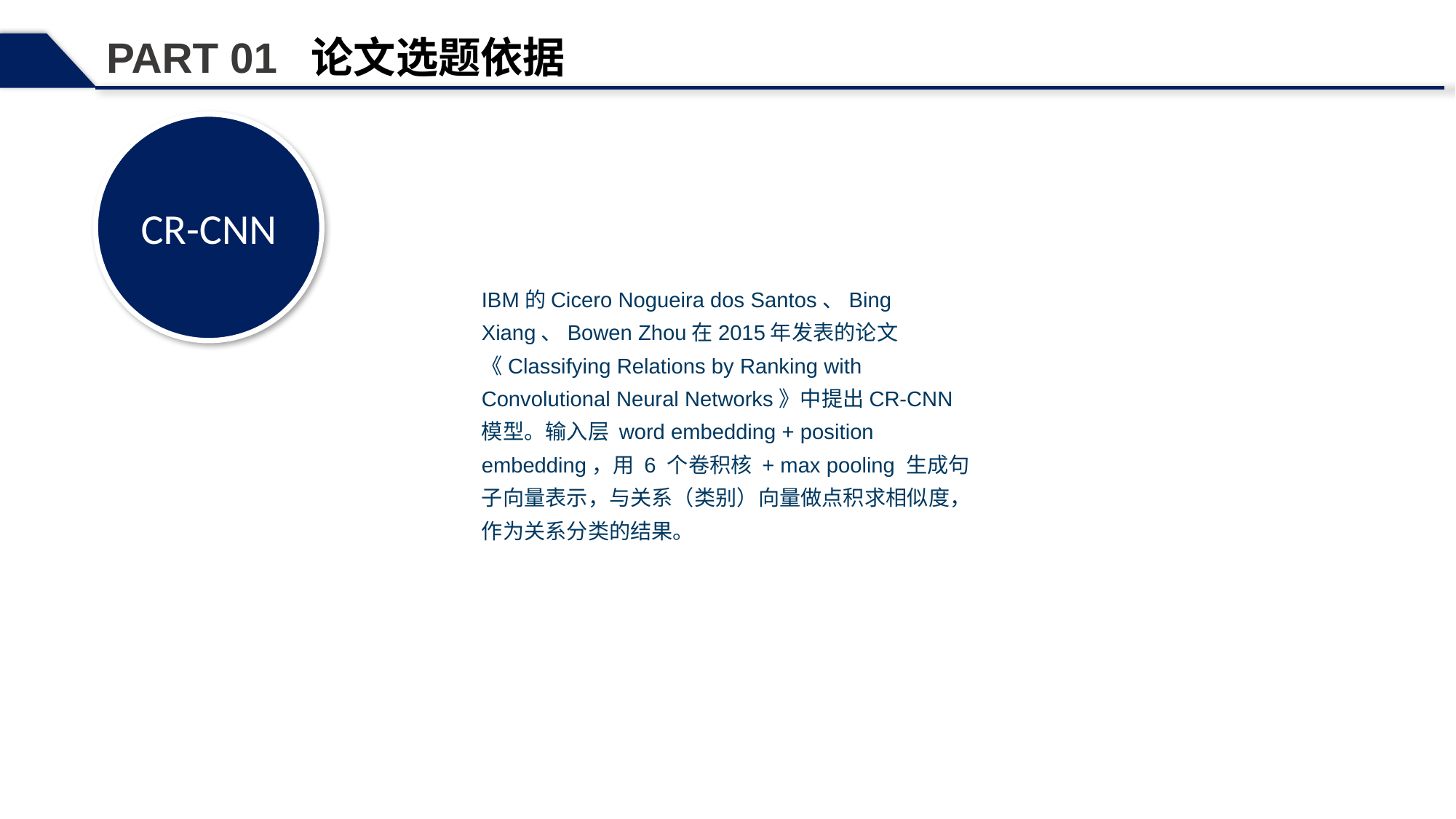

PART 01  论文选题依据

CR-CNN
IBM的Cicero Nogueira dos Santos、Bing Xiang、Bowen Zhou在2015年发表的论文《Classifying Relations by Ranking with Convolutional Neural Networks》中提出CR-CNN模型。输入层 word embedding + position embedding，用 6 个卷积核 + max pooling 生成句子向量表示，与关系（类别）向量做点积求相似度，作为关系分类的结果。